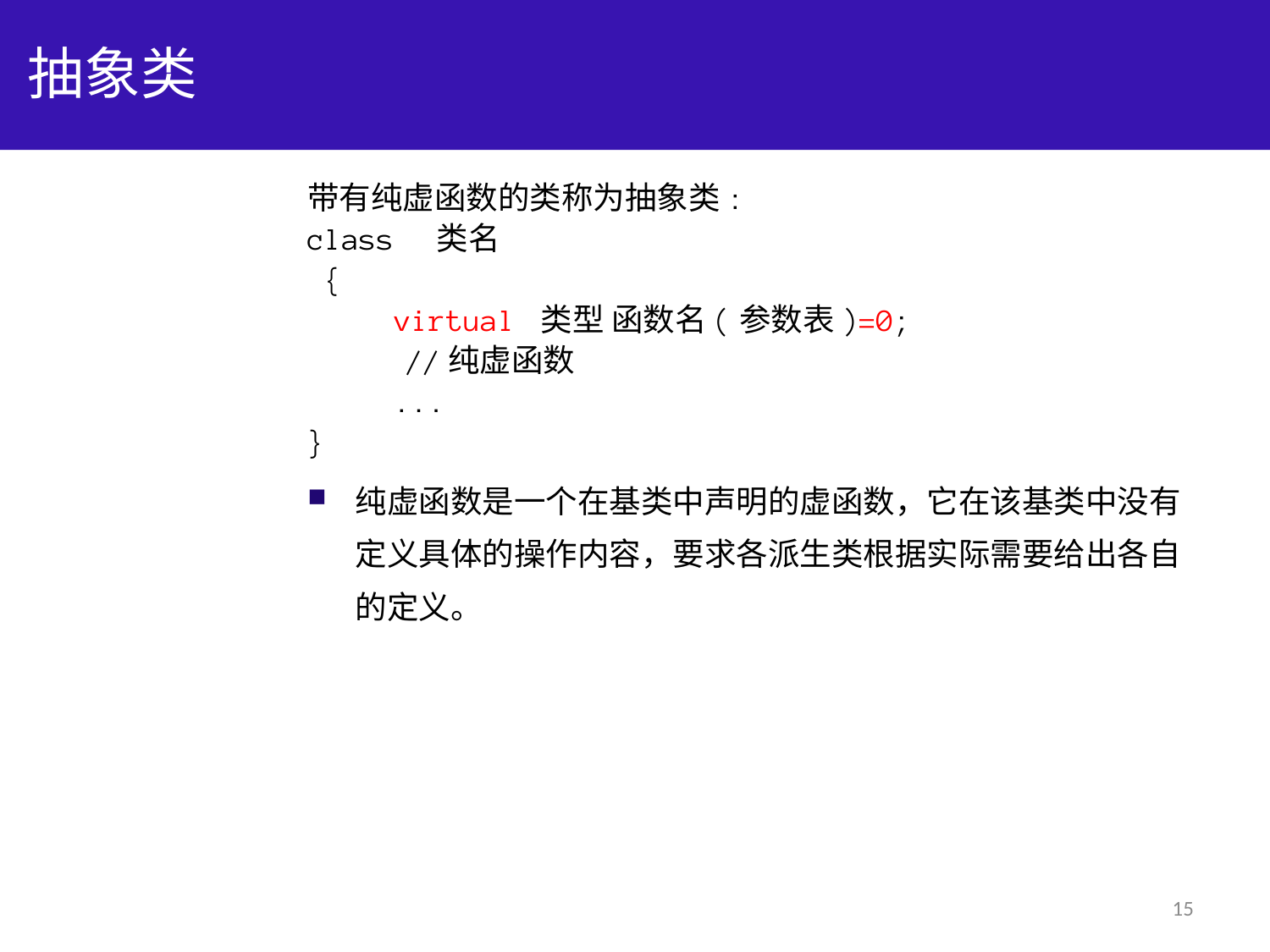

# 抽象类
带有纯虚函数的类称为抽象类:
class  类名
 {
     virtual 类型 函数名(参数表)=0;
  //纯虚函数
     ...
}
纯虚函数是一个在基类中声明的虚函数，它在该基类中没有定义具体的操作内容，要求各派生类根据实际需要给出各自的定义。
15